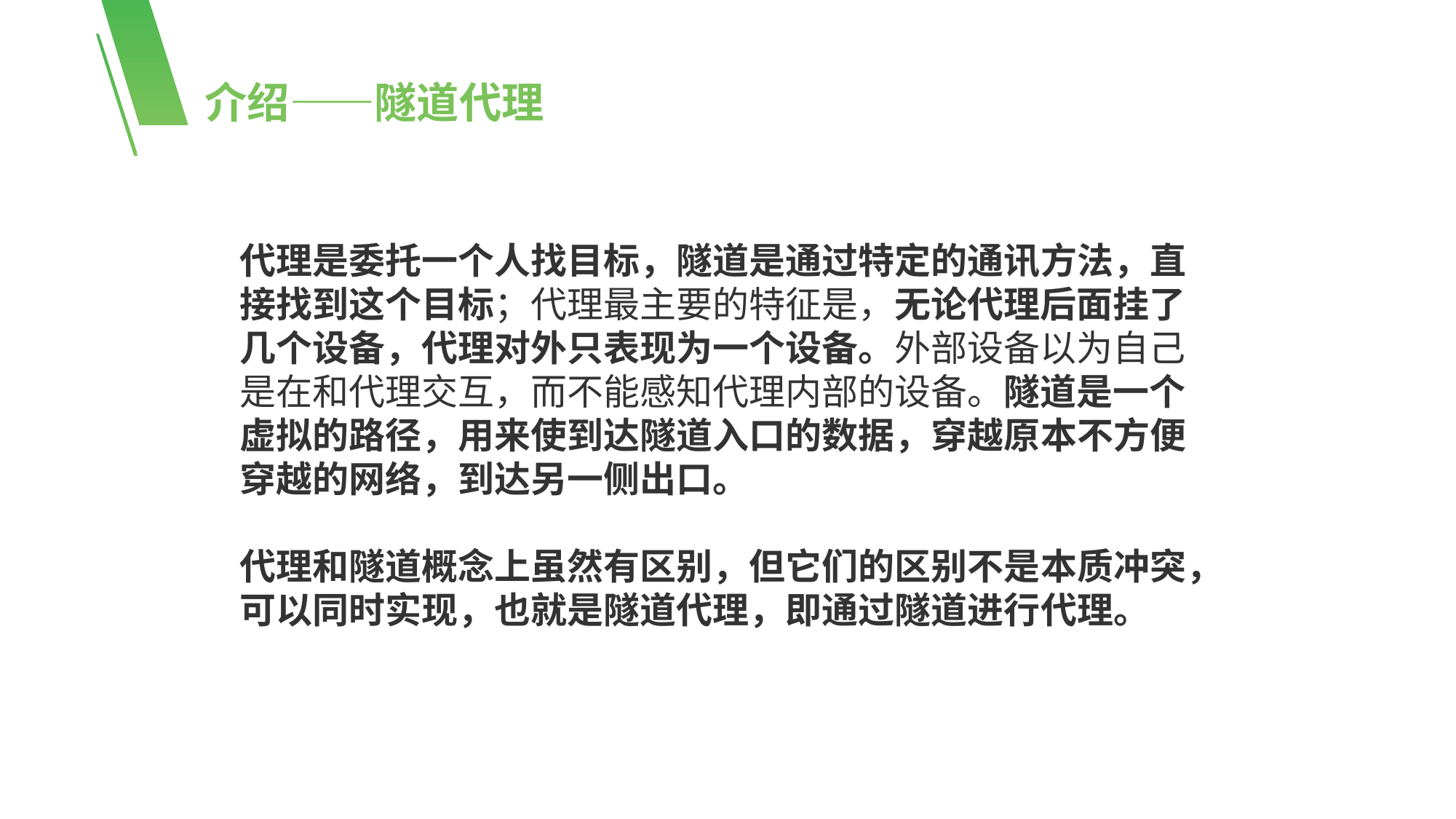

介绍——隧道代理
代理是委托一个人找目标，隧道是通过特定的通讯方法，直接找到这个目标；代理最主要的特征是，无论代理后面挂了几个设备，代理对外只表现为一个设备。外部设备以为自己是在和代理交互，而不能感知代理内部的设备。隧道是一个虚拟的路径，用来使到达隧道入口的数据，穿越原本不方便穿越的网络，到达另一侧出口。

代理和隧道概念上虽然有区别，但它们的区别不是本质冲突，可以同时实现，也就是隧道代理，即通过隧道进行代理。